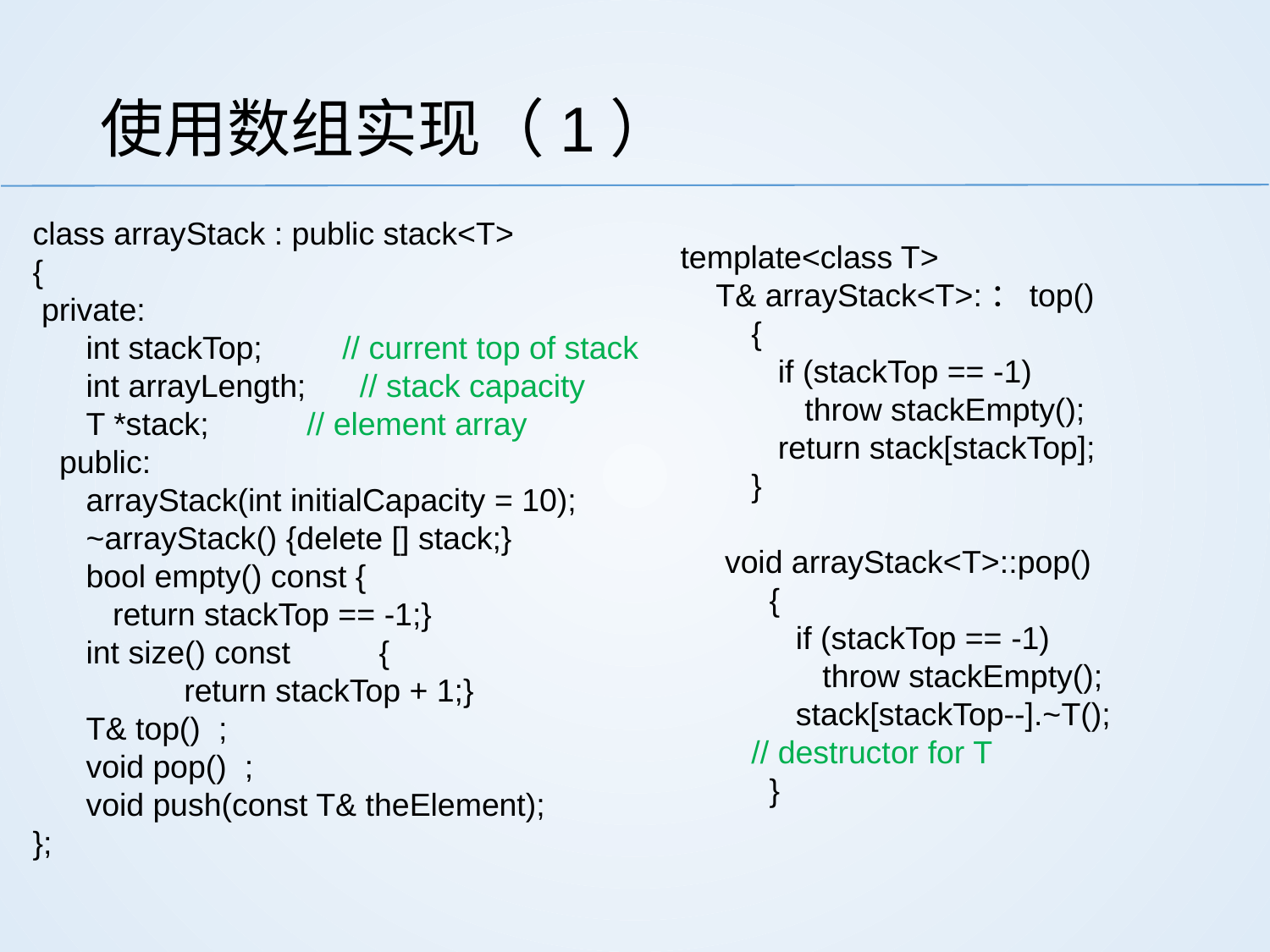

# 使用数组实现（1）
class arrayStack : public stack<T>
{
 private:
      int stackTop;         // current top of stack
      int arrayLength;      // stack capacity
      T *stack;           // element array
   public:
      arrayStack(int initialCapacity = 10);
      ~arrayStack() {delete [] stack;}
      bool empty() const {
         return stackTop == -1;}
      int size() const          {
                 return stackTop + 1;}
      T& top()  ;
      void pop()  ;
      void push(const T& theElement);
};
 template<class T>
     T& arrayStack<T>:：top()
         {
            if (stackTop == -1)
               throw stackEmpty();
            return stack[stackTop];
         }

      void arrayStack<T>::pop()
           {
              if (stackTop == -1)
                 throw stackEmpty();
              stack[stackTop--].~T();
         // destructor for T
           }
8